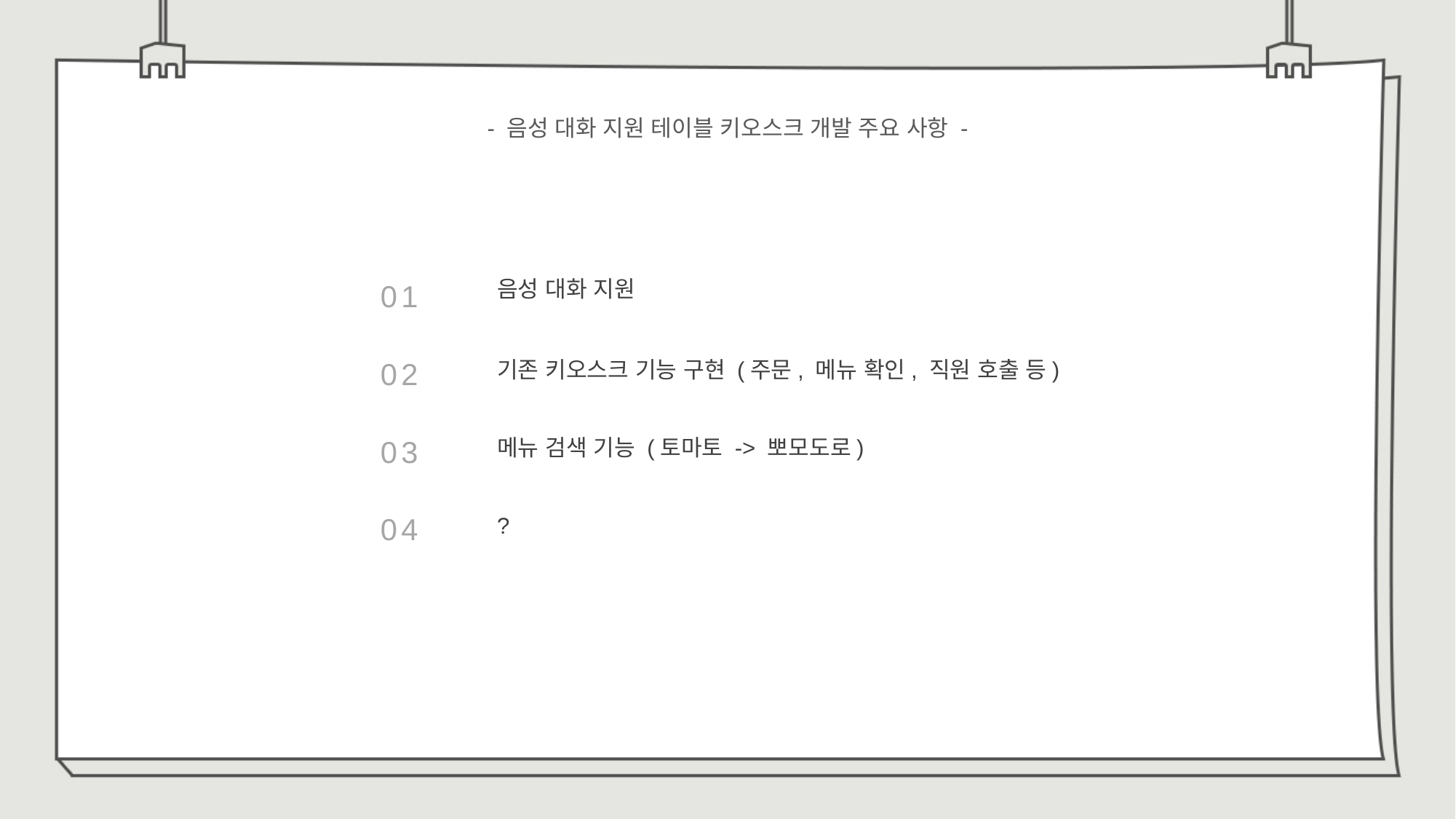

- 음성 대화 지원 테이블 키오스크 개발 주요 사항 -
0 1
음성 대화 지원
0 2
기존 키오스크 기능 구현 (주문, 메뉴 확인, 직원 호출 등)
0 3
메뉴 검색 기능 (토마토 -> 뽀모도로)
0 4
?